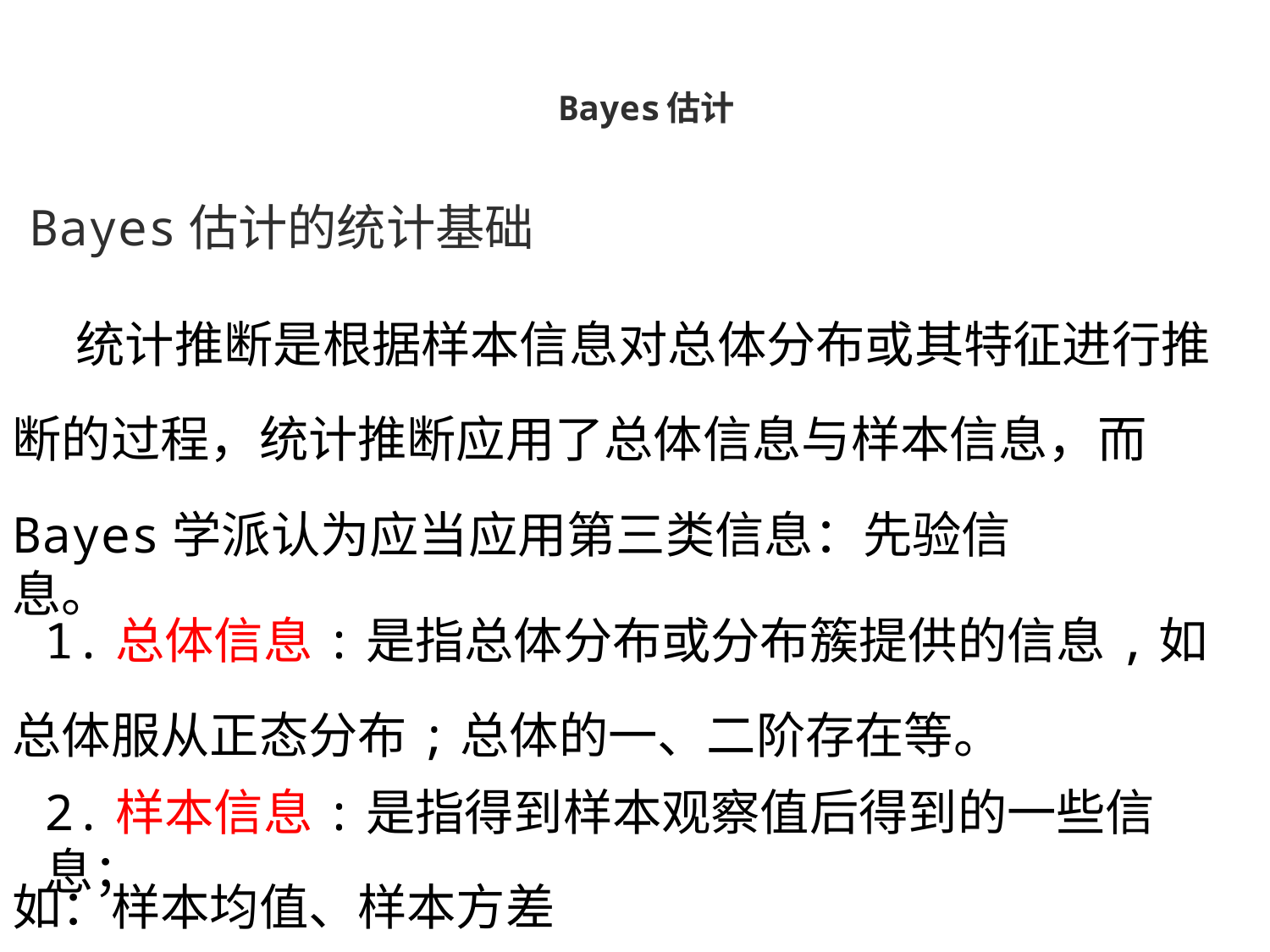

# Bayes估计
Bayes估计的统计基础
统计推断是根据样本信息对总体分布或其特征进行推
断的过程，统计推断应用了总体信息与样本信息，而
Bayes学派认为应当应用第三类信息：先验信息。
1.总体信息:是指总体分布或分布簇提供的信息,如
总体服从正态分布;总体的一、二阶存在等。
2.样本信息:是指得到样本观察值后得到的一些信息；
如：样本均值、样本方差